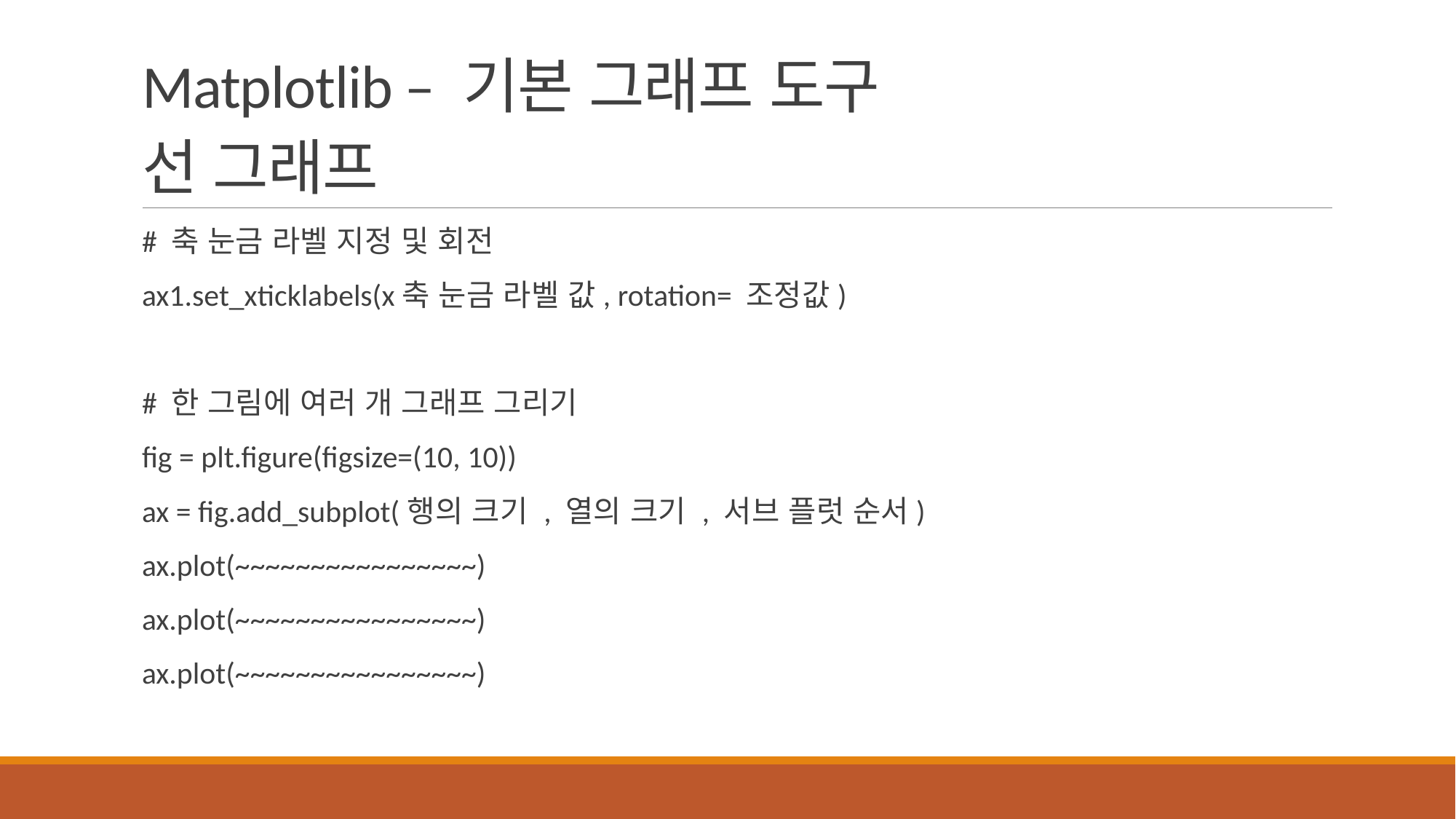

# Matplotlib – 기본 그래프 도구 선 그래프
# 축 눈금 라벨 지정 및 회전
ax1.set_xticklabels(x축 눈금 라벨 값, rotation= 조정값)

# 한 그림에 여러 개 그래프 그리기
fig = plt.figure(figsize=(10, 10))
ax = fig.add_subplot(행의 크기 , 열의 크기 , 서브 플럿 순서)
ax.plot(~~~~~~~~~~~~~~~~)
ax.plot(~~~~~~~~~~~~~~~~)
ax.plot(~~~~~~~~~~~~~~~~)